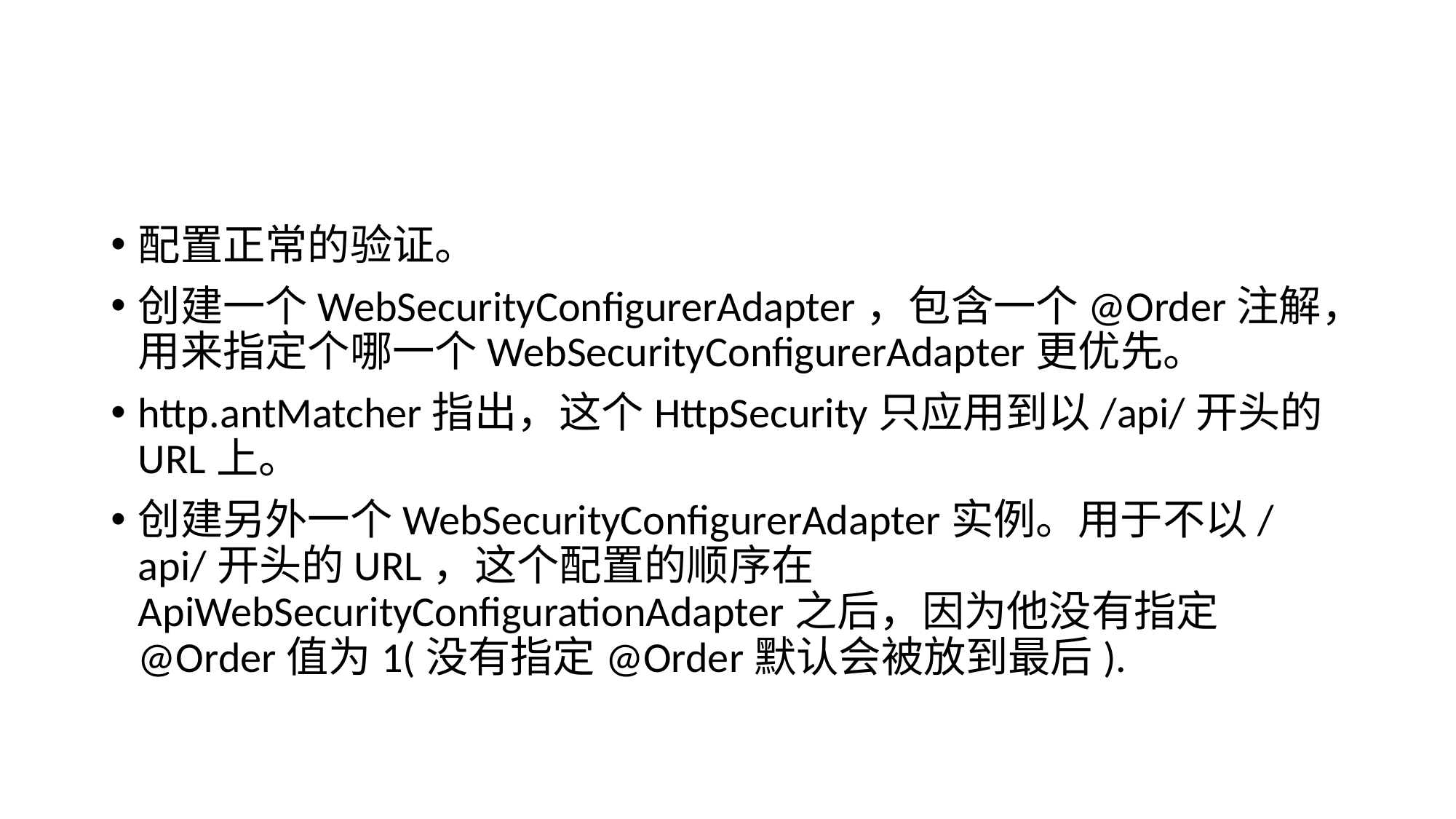

#
配置正常的验证。
创建一个WebSecurityConfigurerAdapter，包含一个@Order注解，用来指定个哪一个WebSecurityConfigurerAdapter更优先。
http.antMatcher指出，这个HttpSecurity只应用到以/api/开头的URL上。
创建另外一个WebSecurityConfigurerAdapter实例。用于不以/api/开头的URL，这个配置的顺序在ApiWebSecurityConfigurationAdapter之后，因为他没有指定@Order值为1(没有指定@Order默认会被放到最后).